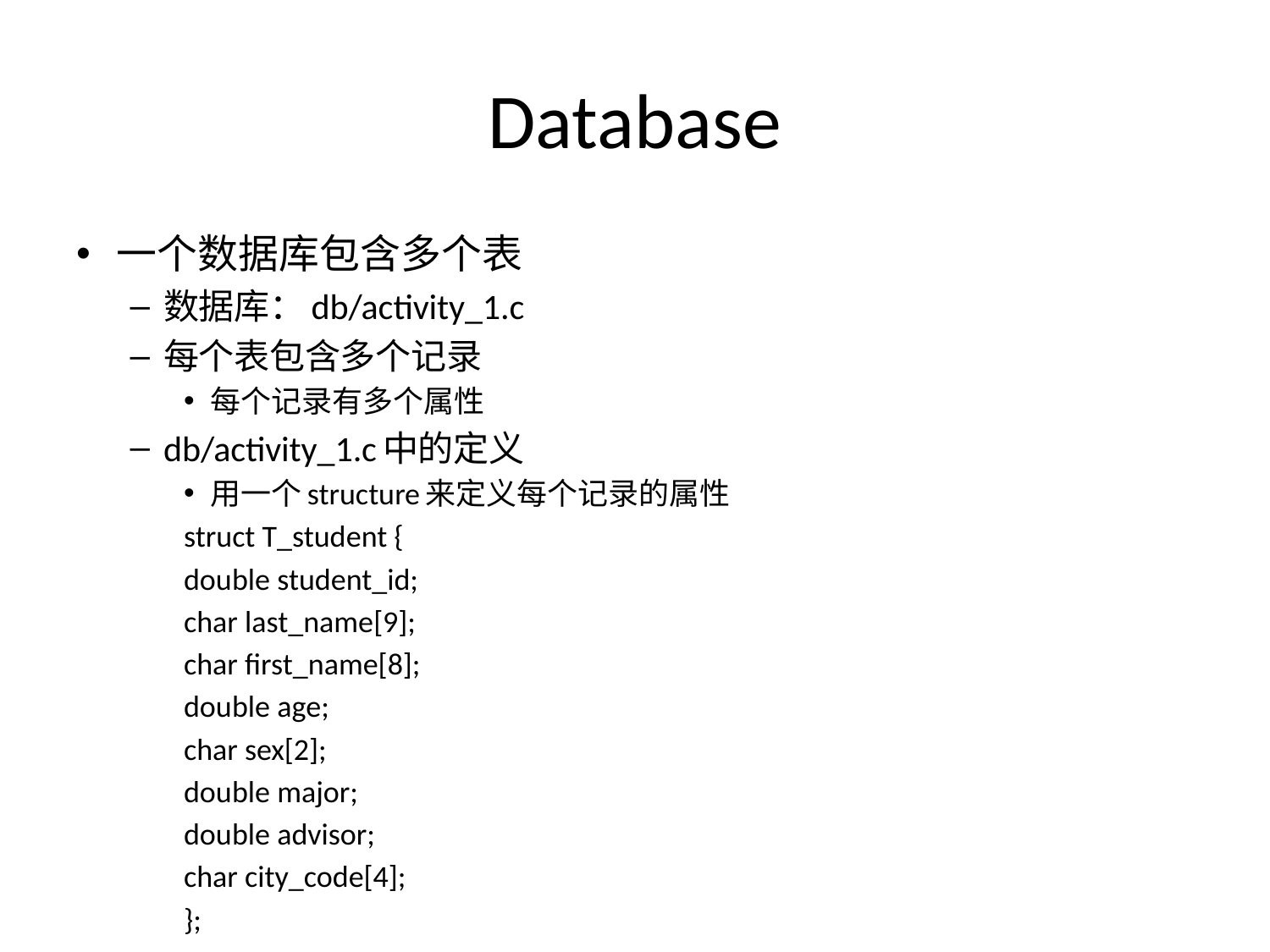

# Database
一个数据库包含多个表
数据库：db/activity_1.c
每个表包含多个记录
每个记录有多个属性
db/activity_1.c中的定义
用一个structure来定义每个记录的属性
struct T_student {
	double student_id;
	char last_name[9];
	char first_name[8];
	double age;
	char sex[2];
	double major;
	double advisor;
	char city_code[4];
};